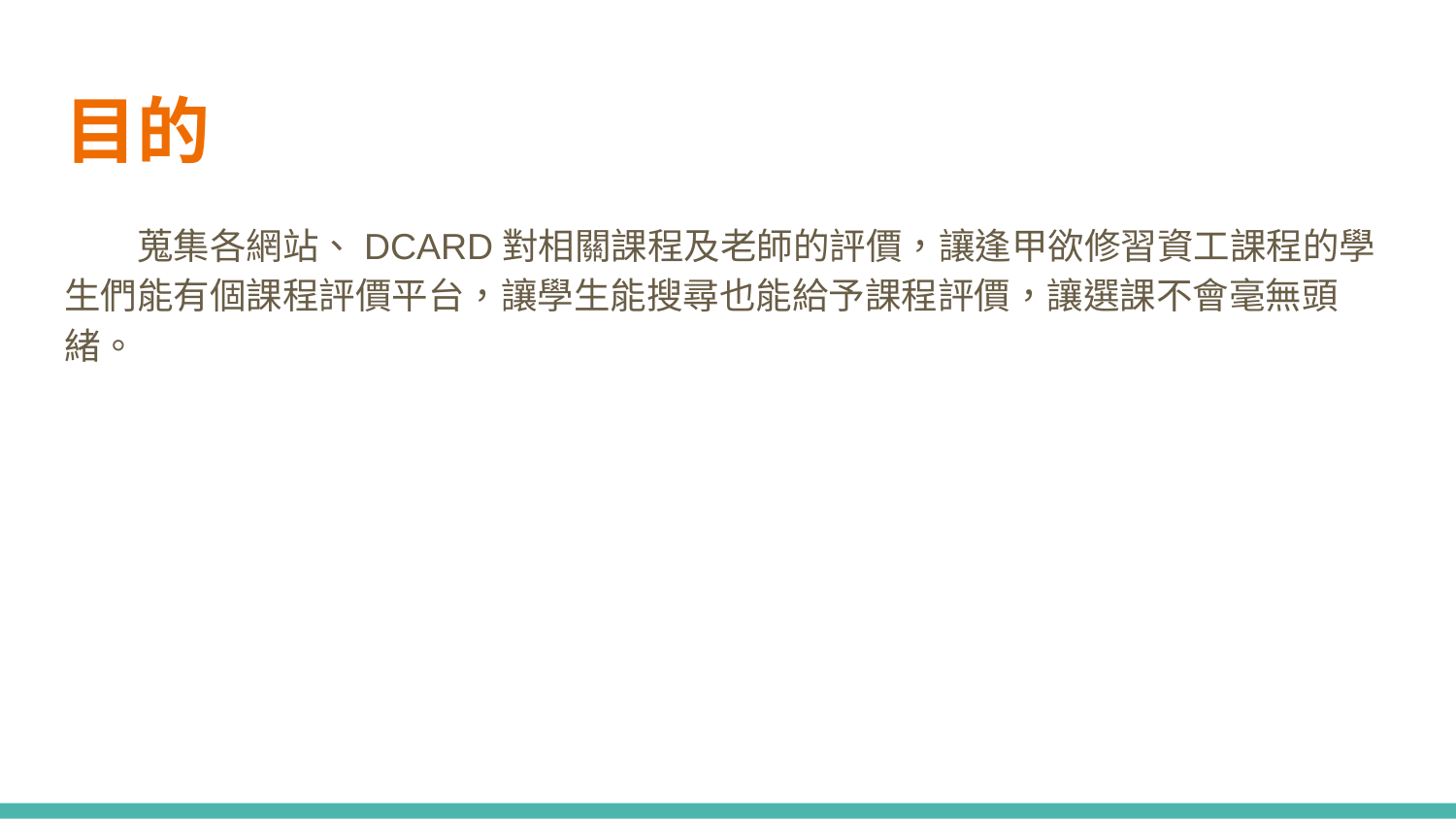

# 目的
蒐集各網站、DCARD對相關課程及老師的評價，讓逢甲欲修習資工課程的學生們能有個課程評價平台，讓學生能搜尋也能給予課程評價，讓選課不會毫無頭緒。